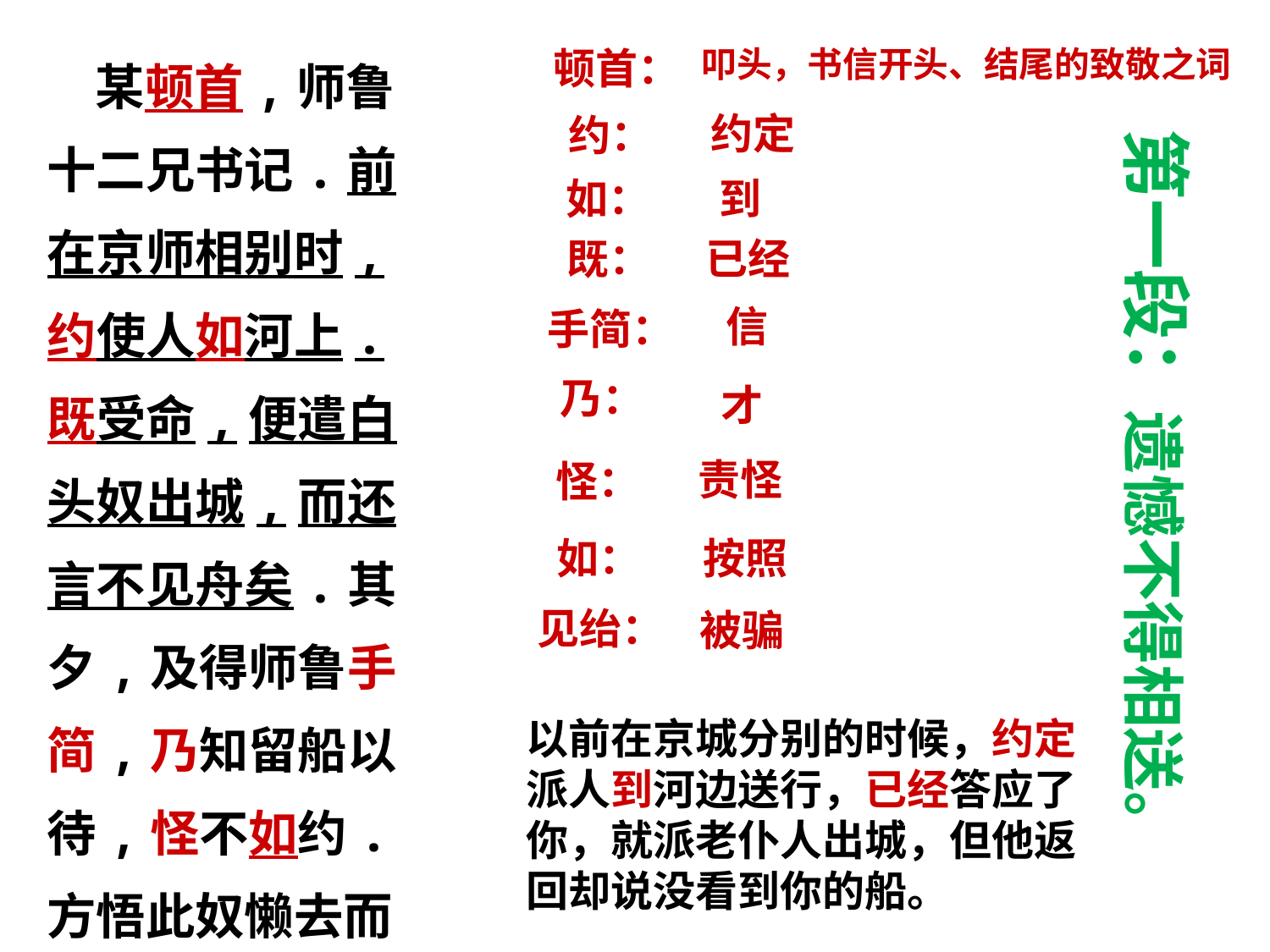

某顿首,师鲁十二兄书记.前在京师相别时,约使人如河上.既受命,便遣白头奴出城,而还言不见舟矣.其夕,及得师鲁手简,乃知留船以待,怪不如约.方悟此奴懒去而见绐.
叩头，书信开头、结尾的致敬之词
顿首：
约定
约：
第一段：遗憾不得相送。
如：
到
既：
已经
信
手简：
乃：
才
责怪
怪：
如：
按照
见绐：
被骗
以前在京城分别的时候，约定派人到河边送行，已经答应了你，就派老仆人出城，但他返回却说没看到你的船。